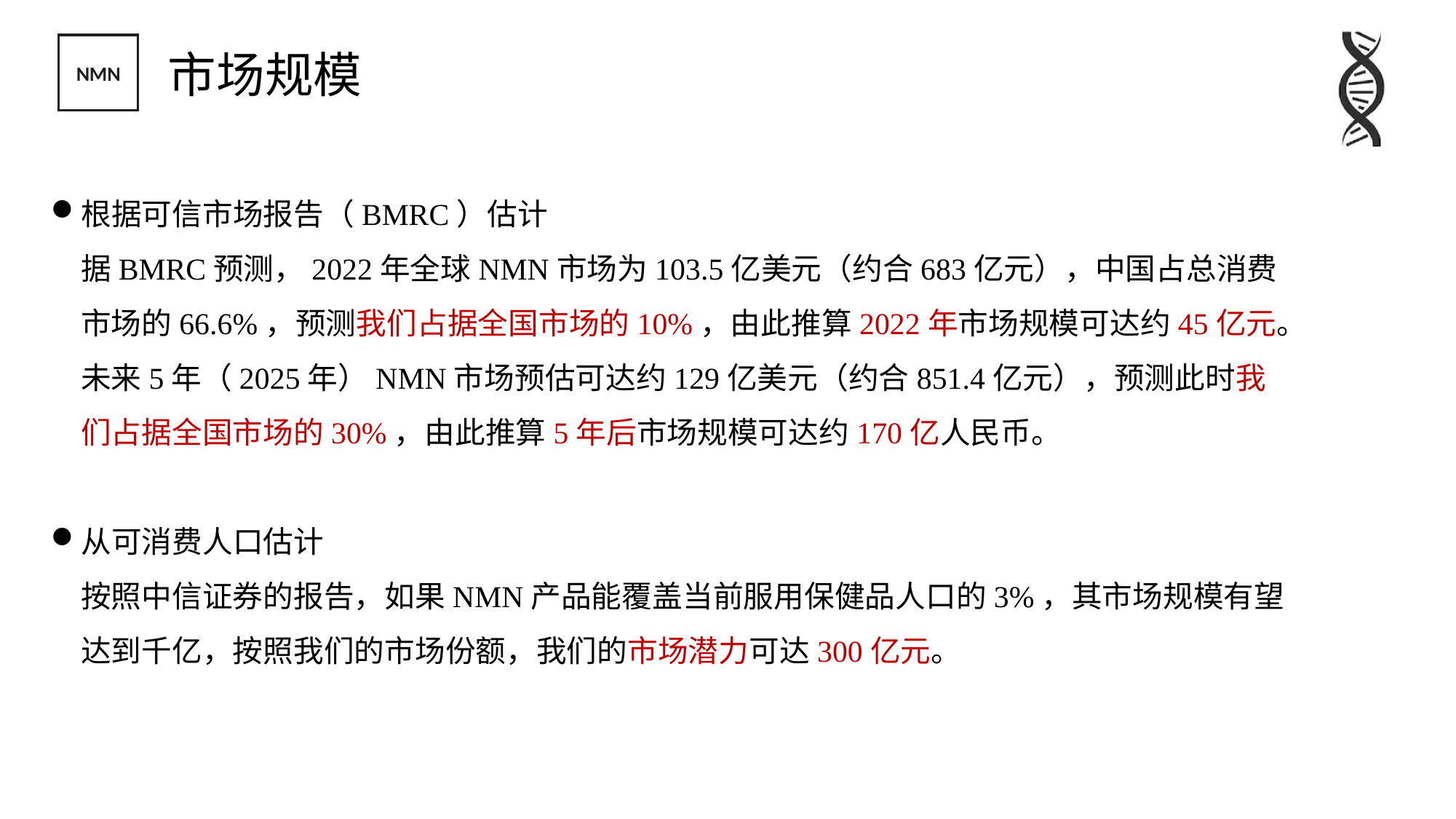

市场规模
根据可信市场报告（BMRC）估计
据BMRC预测，2022年全球NMN市场为103.5亿美元（约合683亿元），中国占总消费市场的66.6%，预测我们占据全国市场的10%，由此推算2022年市场规模可达约45亿元。
未来5年（2025年）NMN市场预估可达约129亿美元（约合851.4亿元），预测此时我们占据全国市场的30%，由此推算5年后市场规模可达约170亿人民币。

从可消费人口估计
按照中信证券的报告，如果NMN产品能覆盖当前服用保健品人口的3%，其市场规模有望达到千亿，按照我们的市场份额，我们的市场潜力可达300亿元。